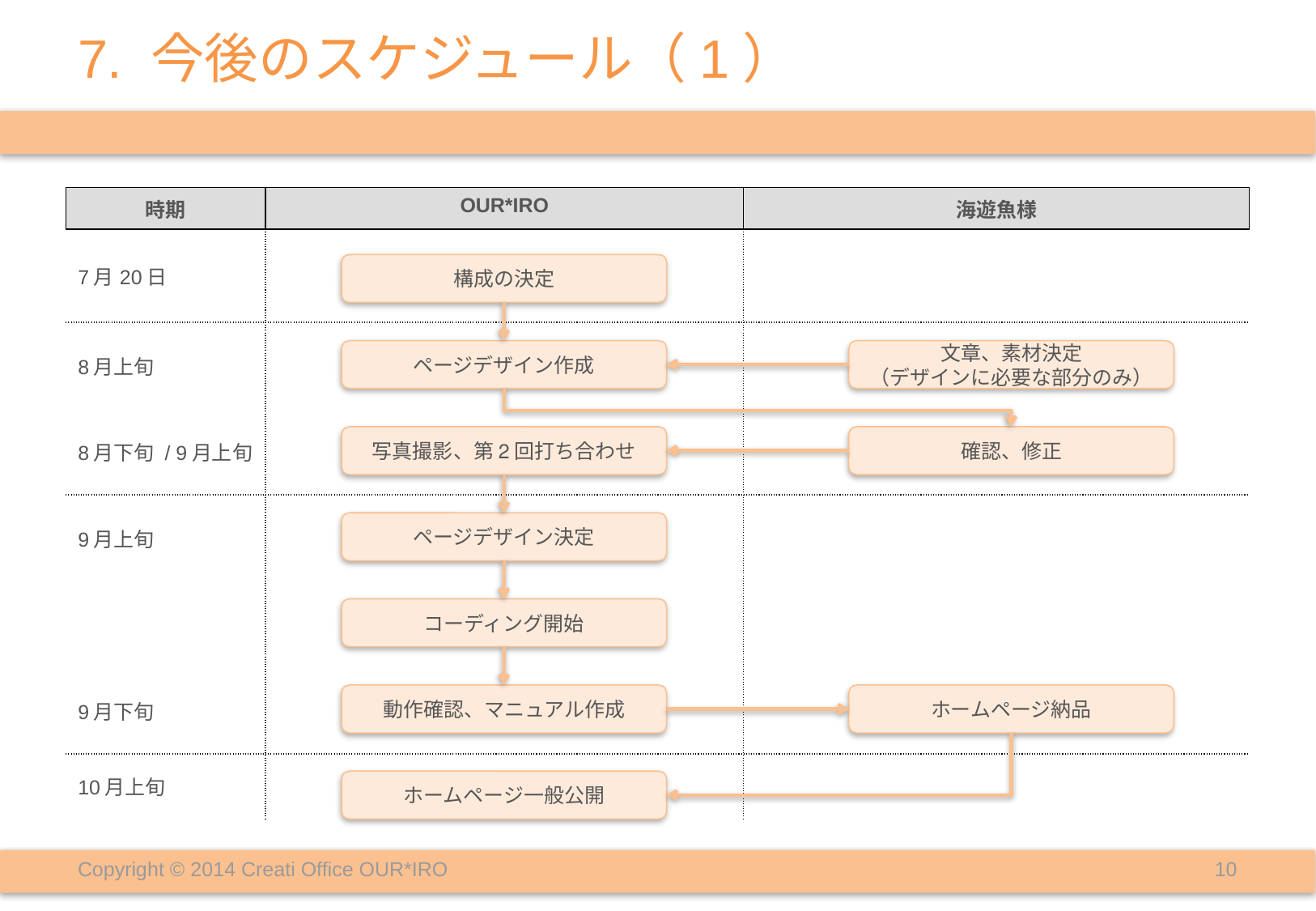

# 7. 今後のスケジュール（1）
| 時期 | OUR\*IRO | 海遊魚様 |
| --- | --- | --- |
| 7月20日 |  |  |
| 8月上旬 |  |  |
| 8月下旬 / 9月上旬 |  |  |
| 9月上旬 |  |  |
|  |  |  |
| 9月下旬 |  |  |
| 10月上旬 |  |  |
構成の決定
ページデザイン作成
文章、素材決定
（デザインに必要な部分のみ）
写真撮影、第2回打ち合わせ
確認、修正
ページデザイン決定
コーディング開始
動作確認、マニュアル作成
ホームページ納品
ホームページ一般公開
Copyright © 2014 Creati Office OUR*IRO
10